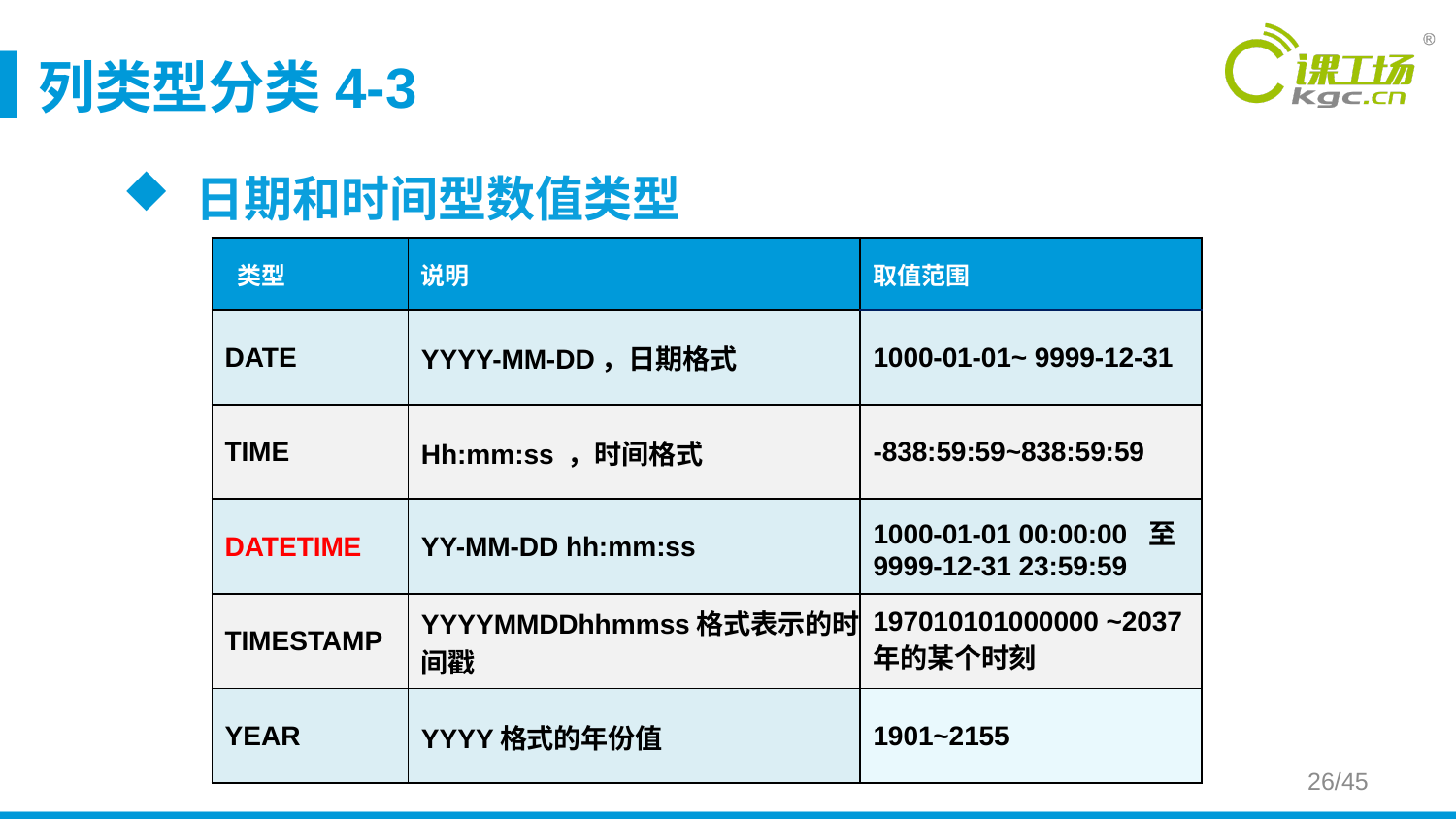

# 列类型分类4-3
日期和时间型数值类型
| 类型 | 说明 | 取值范围 |
| --- | --- | --- |
| DATE | YYYY-MM-DD，日期格式 | 1000-01-01~ 9999-12-31 |
| TIME | Hh:mm:ss ，时间格式 | -838:59:59~838:59:59 |
| DATETIME | YY-MM-DD hh:mm:ss | 1000-01-01 00:00:00 至 9999-12-31 23:59:59 |
| TIMESTAMP | YYYYMMDDhhmmss格式表示的时间戳 | 197010101000000 ~2037年的某个时刻 |
| YEAR | YYYY格式的年份值 | 1901~2155 |
26/45